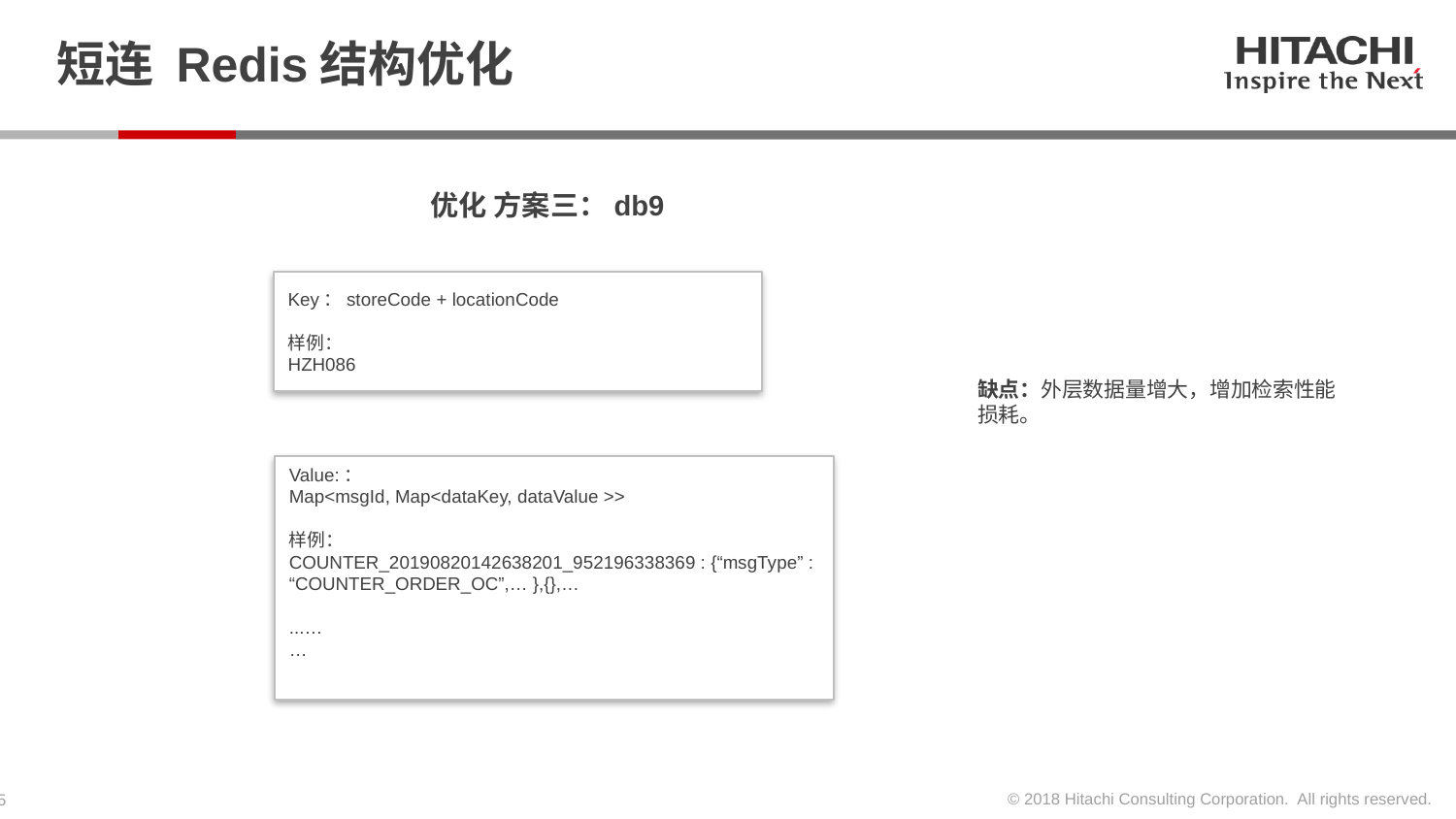

# 短连 Redis结构优化
优化 方案三：db9
Key：storeCode + locationCode

样例：
HZH086
缺点：外层数据量增大，增加检索性能损耗。
Value:：
Map<msgId, Map<dataKey, dataValue >>

样例：
COUNTER_20190820142638201_952196338369 : {“msgType” : “COUNTER_ORDER_OC”,… },{},…

...…
…